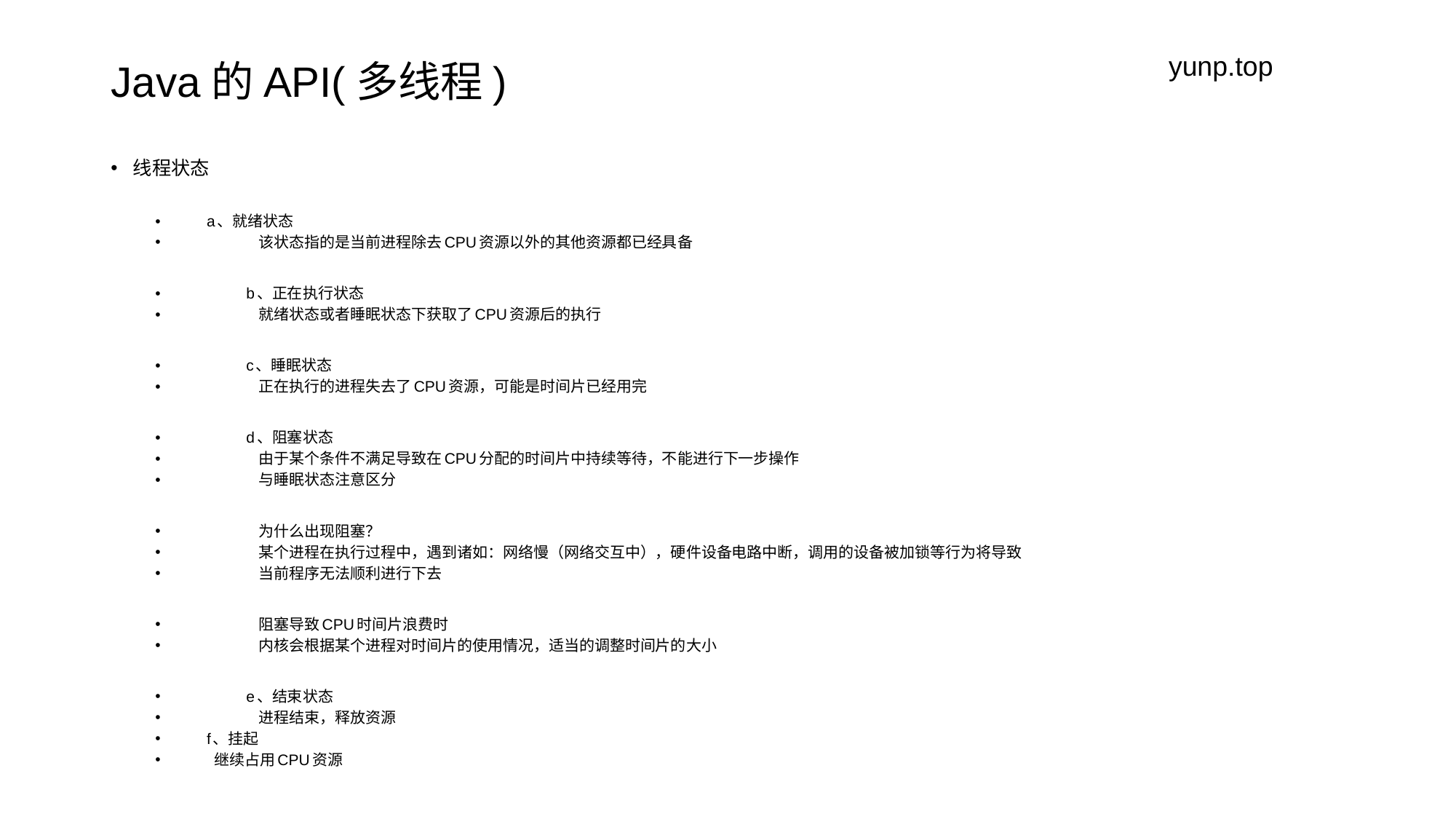

# Java的API(多线程)
yunp.top
线程状态

       a、就绪状态
	   该状态指的是当前进程除去CPU资源以外的其他资源都已经具备

	b、正在执行状态
	   就绪状态或者睡眠状态下获取了CPU资源后的执行

	c、睡眠状态
	   正在执行的进程失去了CPU资源，可能是时间片已经用完

	d、阻塞状态
	   由于某个条件不满足导致在CPU分配的时间片中持续等待，不能进行下一步操作
	   与睡眠状态注意区分

	   为什么出现阻塞？
	   某个进程在执行过程中，遇到诸如：网络慢（网络交互中），硬件设备电路中断，调用的设备被加锁等行为将导致
	   当前程序无法顺利进行下去

	   阻塞导致CPU时间片浪费时
	   内核会根据某个进程对时间片的使用情况，适当的调整时间片的大小

	e、结束状态
	   进程结束，释放资源
       f、挂起
          继续占用CPU资源